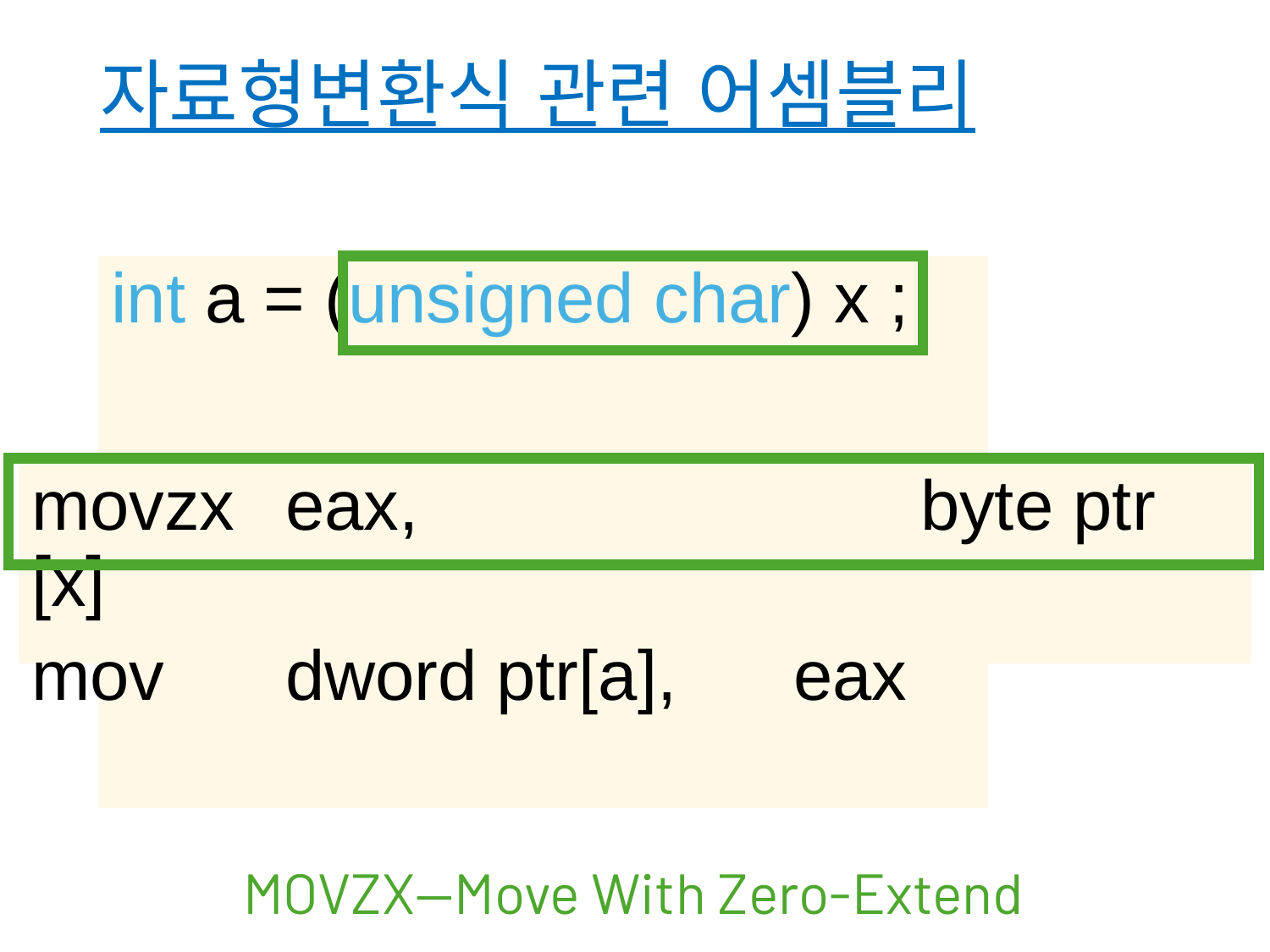

# 자료형변환식 관련 어셈블리
int a = (unsigned char) x ;

movzx	eax,				byte ptr [x]
mov	dword ptr[a],	eax
MOVZX—Move With Zero-Extend